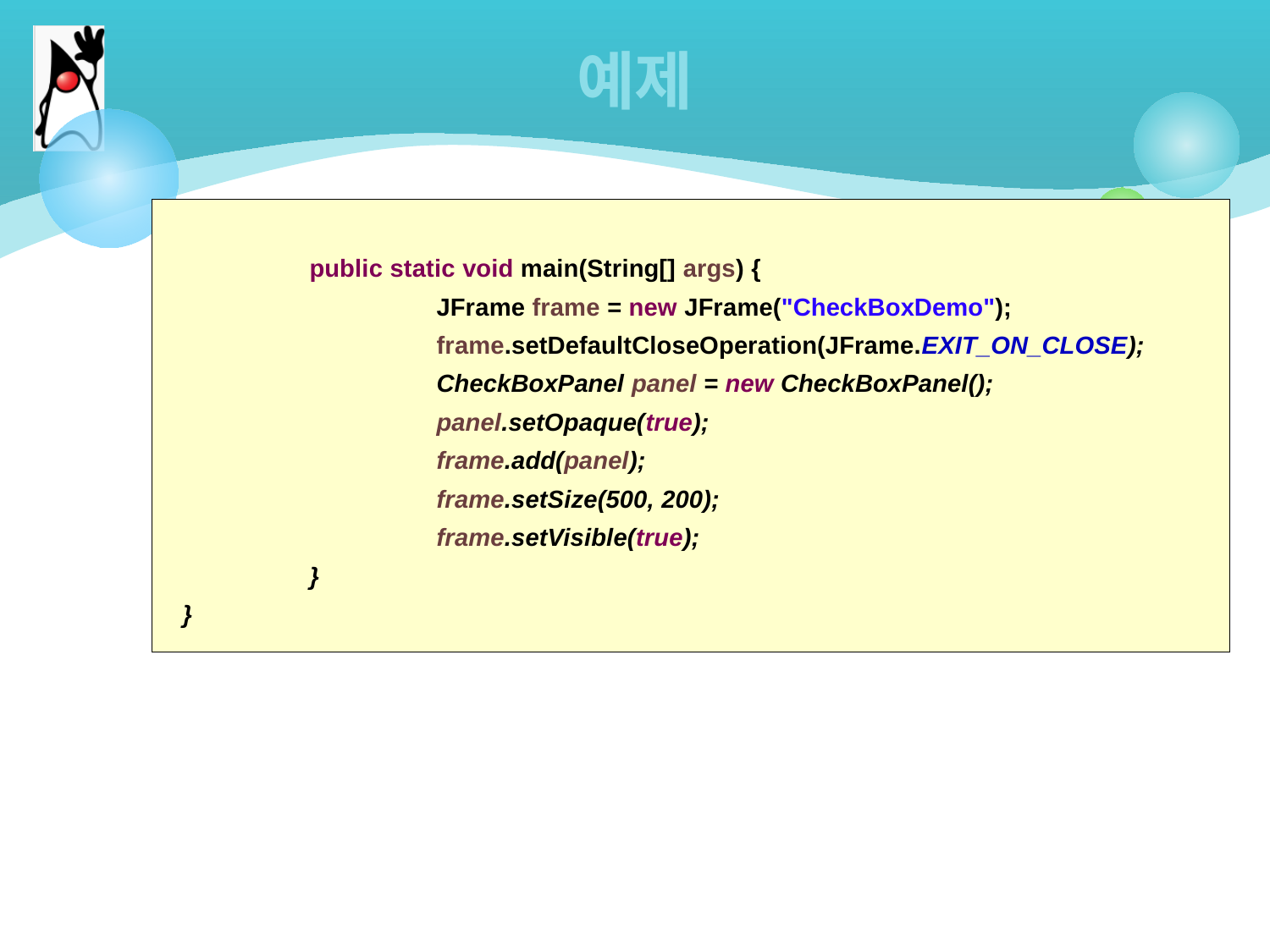

# 예제

	public static void main(String[] args) {
		JFrame frame = new JFrame("CheckBoxDemo");
		frame.setDefaultCloseOperation(JFrame.EXIT_ON_CLOSE);
		CheckBoxPanel panel = new CheckBoxPanel();
		panel.setOpaque(true);
		frame.add(panel);
		frame.setSize(500, 200);
		frame.setVisible(true);
	}
}